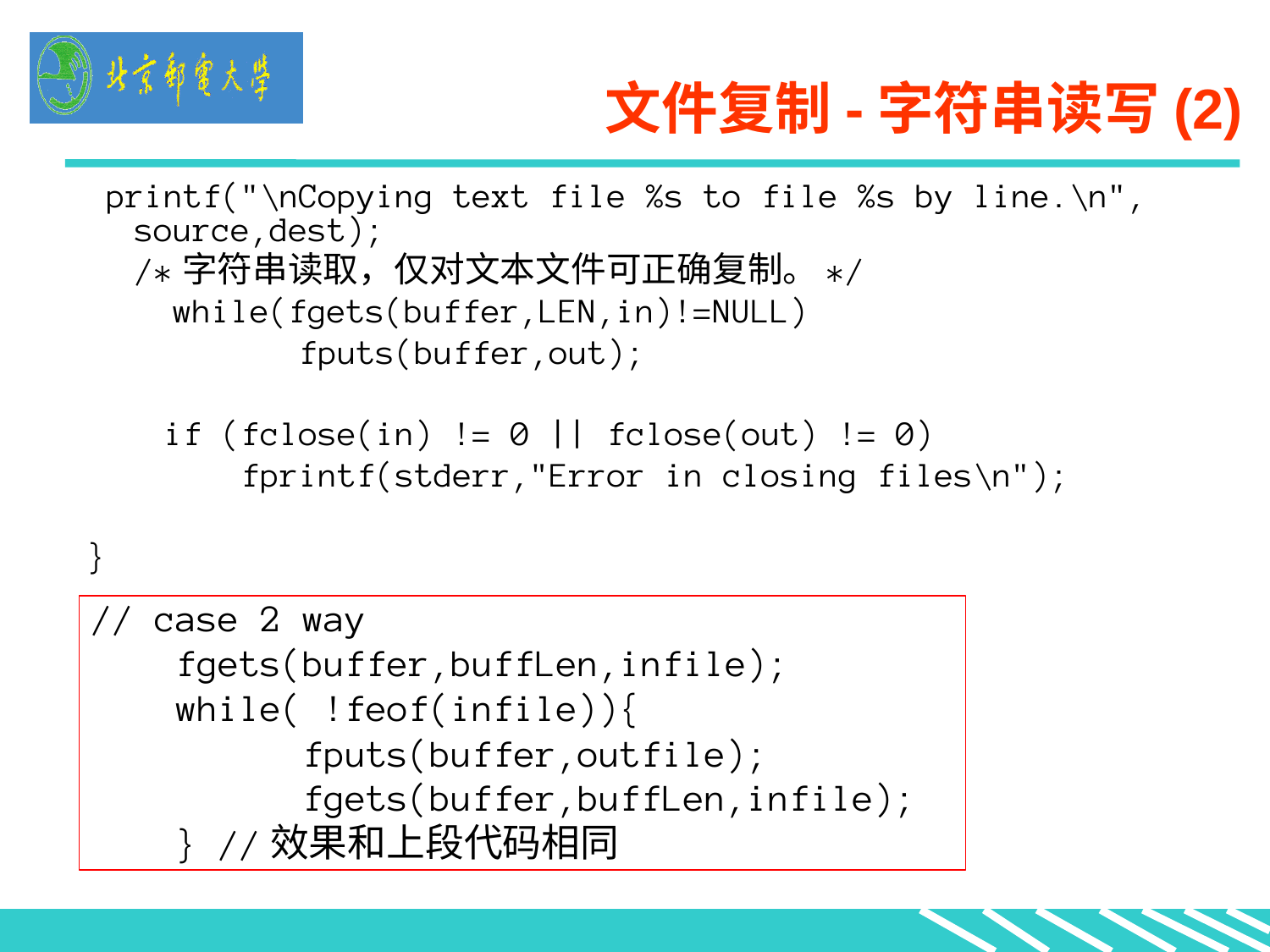

文件复制-字符串读写(2)
 printf("\nCopying text file %s to file %s by line.\n", source,dest);
	/*字符串读取，仅对文本文件可正确复制。*/
	  while(fgets(buffer,LEN,in)!=NULL)
           fputs(buffer,out);

    if (fclose(in) != 0 || fclose(out) != 0)
        fprintf(stderr,"Error in closing files\n");

}
// case 2 way
    fgets(buffer,buffLen,infile);
    while( !feof(infile)){
          fputs(buffer,outfile);
          fgets(buffer,buffLen,infile);
    } //效果和上段代码相同